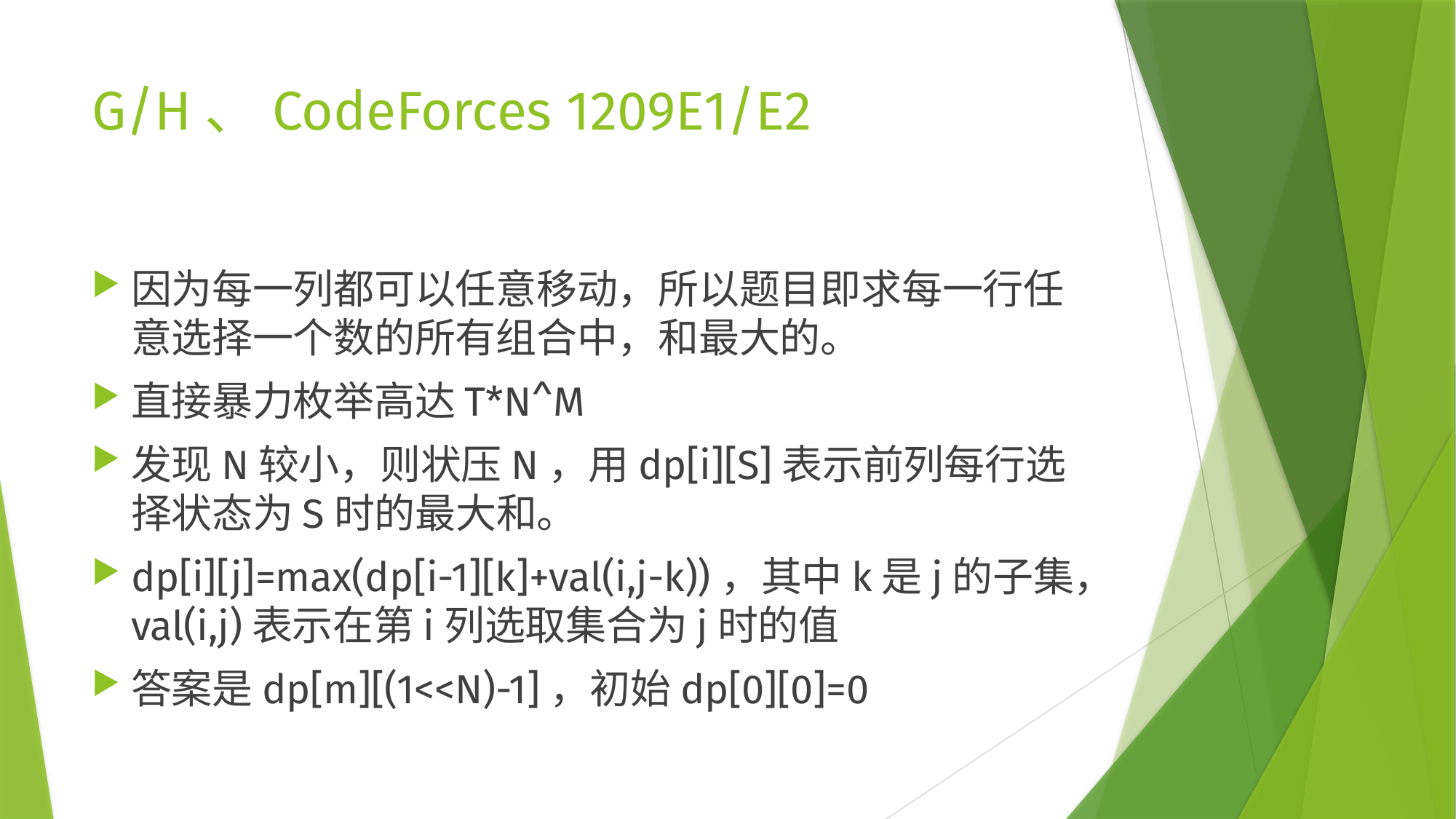

# G/H、CodeForces 1209E1/E2
因为每一列都可以任意移动，所以题目即求每一行任意选择一个数的所有组合中，和最大的。
直接暴力枚举高达T*N^M
发现N较小，则状压N，用dp[i][S]表示前列每行选择状态为S时的最大和。
dp[i][j]=max(dp[i-1][k]+val(i,j-k))，其中k是j的子集，val(i,j)表示在第i列选取集合为j时的值
答案是dp[m][(1<<N)-1]，初始dp[0][0]=0